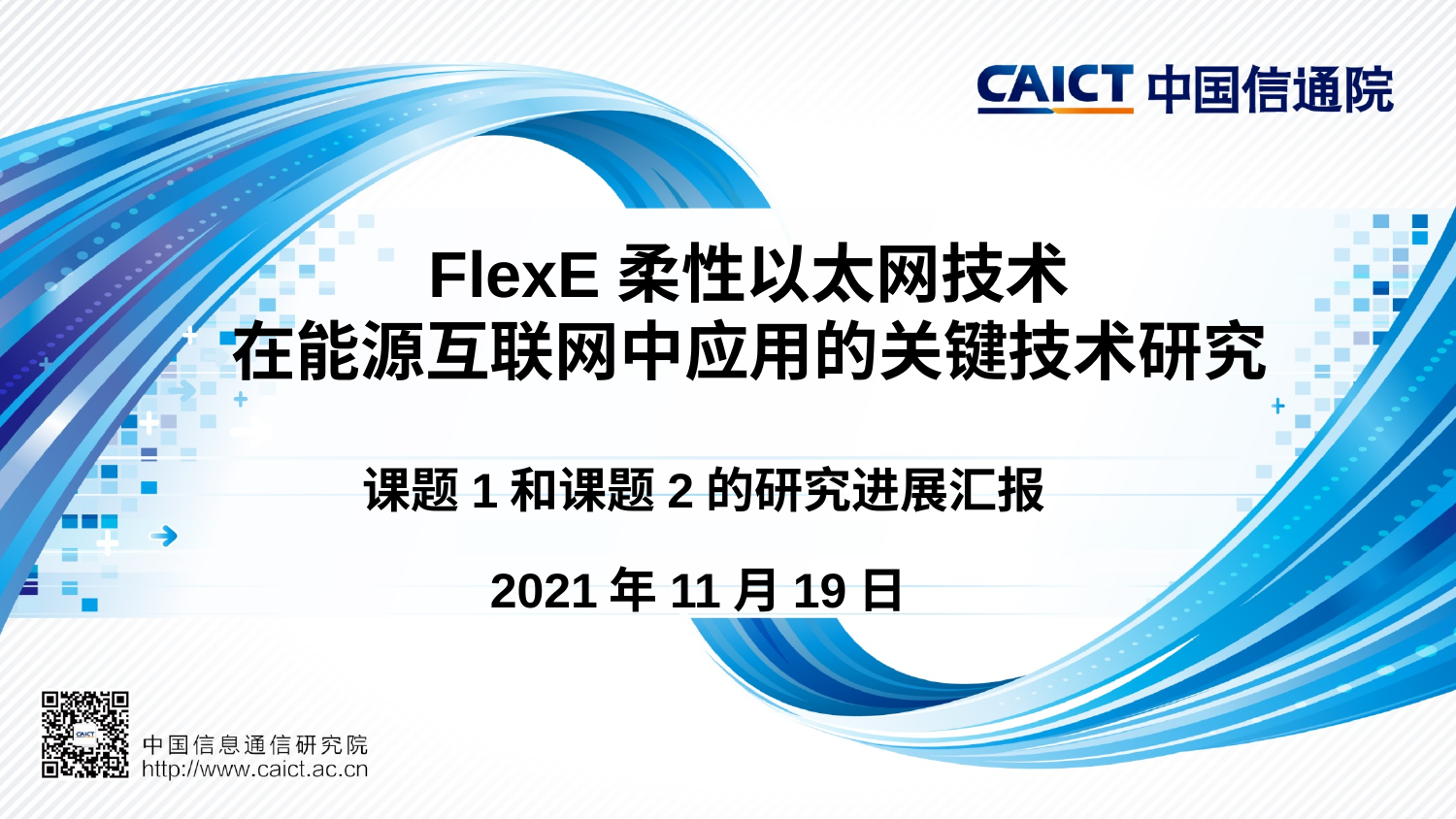

FlexE柔性以太网技术
在能源互联网中应用的关键技术研究
课题1和课题2的研究进展汇报
2021年11月19日